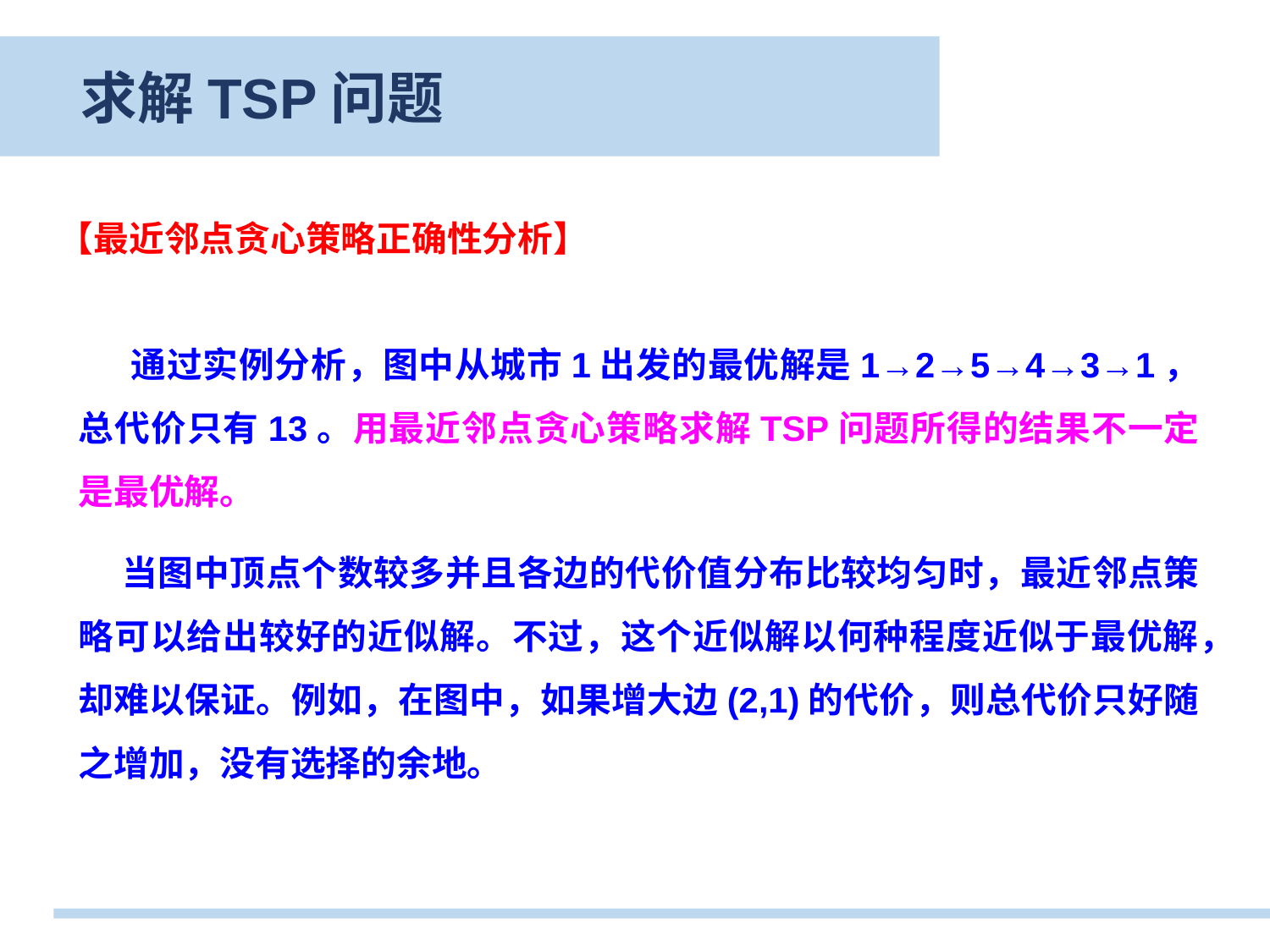

求解TSP问题
【最近邻点贪心策略正确性分析】
     通过实例分析，图中从城市1出发的最优解是1→2→5→4→3→1，总代价只有13。用最近邻点贪心策略求解TSP问题所得的结果不一定是最优解。
    当图中顶点个数较多并且各边的代价值分布比较均匀时，最近邻点策略可以给出较好的近似解。不过，这个近似解以何种程度近似于最优解，却难以保证。例如，在图中，如果增大边(2,1)的代价，则总代价只好随之增加，没有选择的余地。